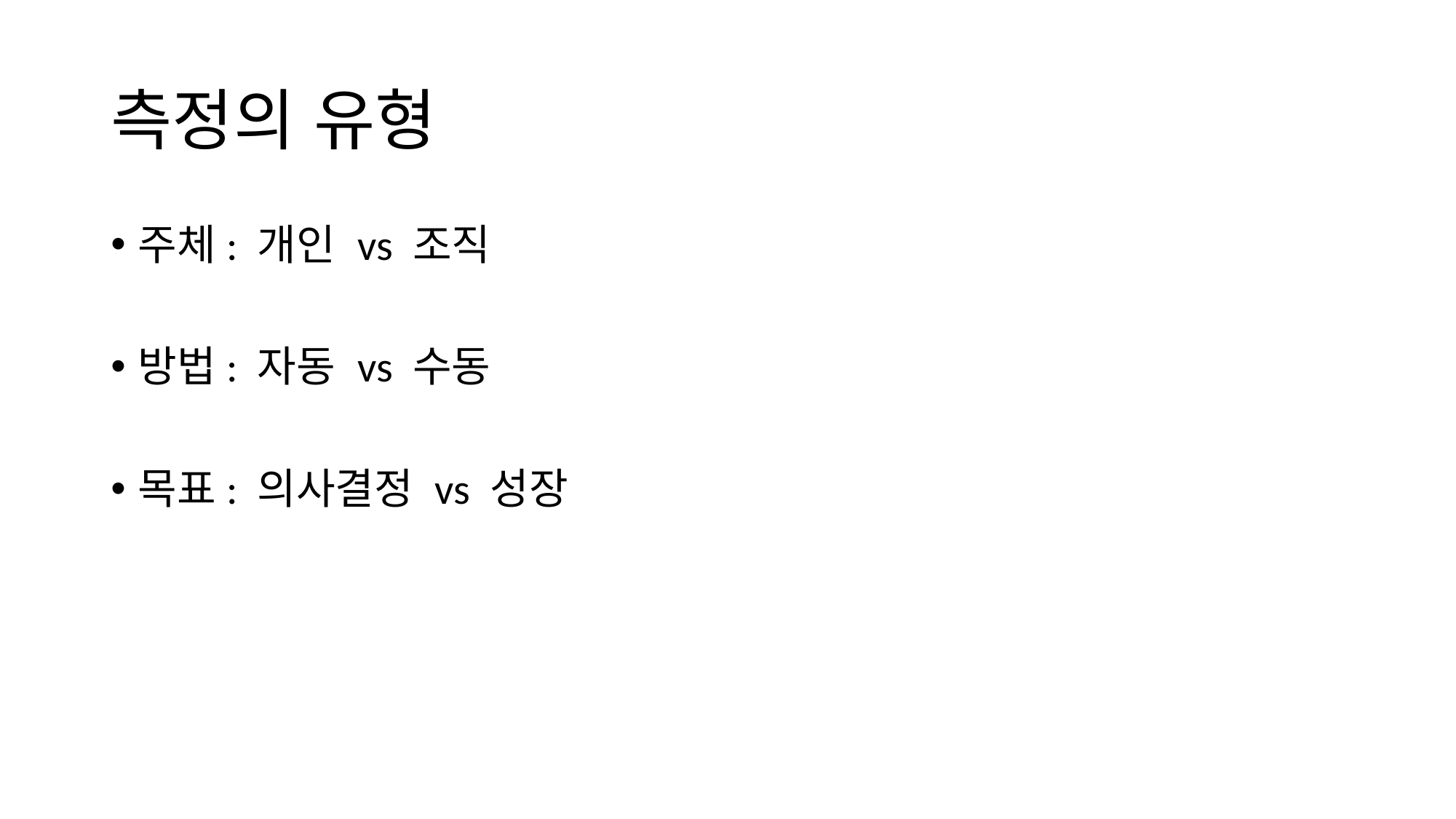

# 측정의 유형
주체: 개인 vs 조직

방법: 자동 vs 수동

목표: 의사결정 vs 성장